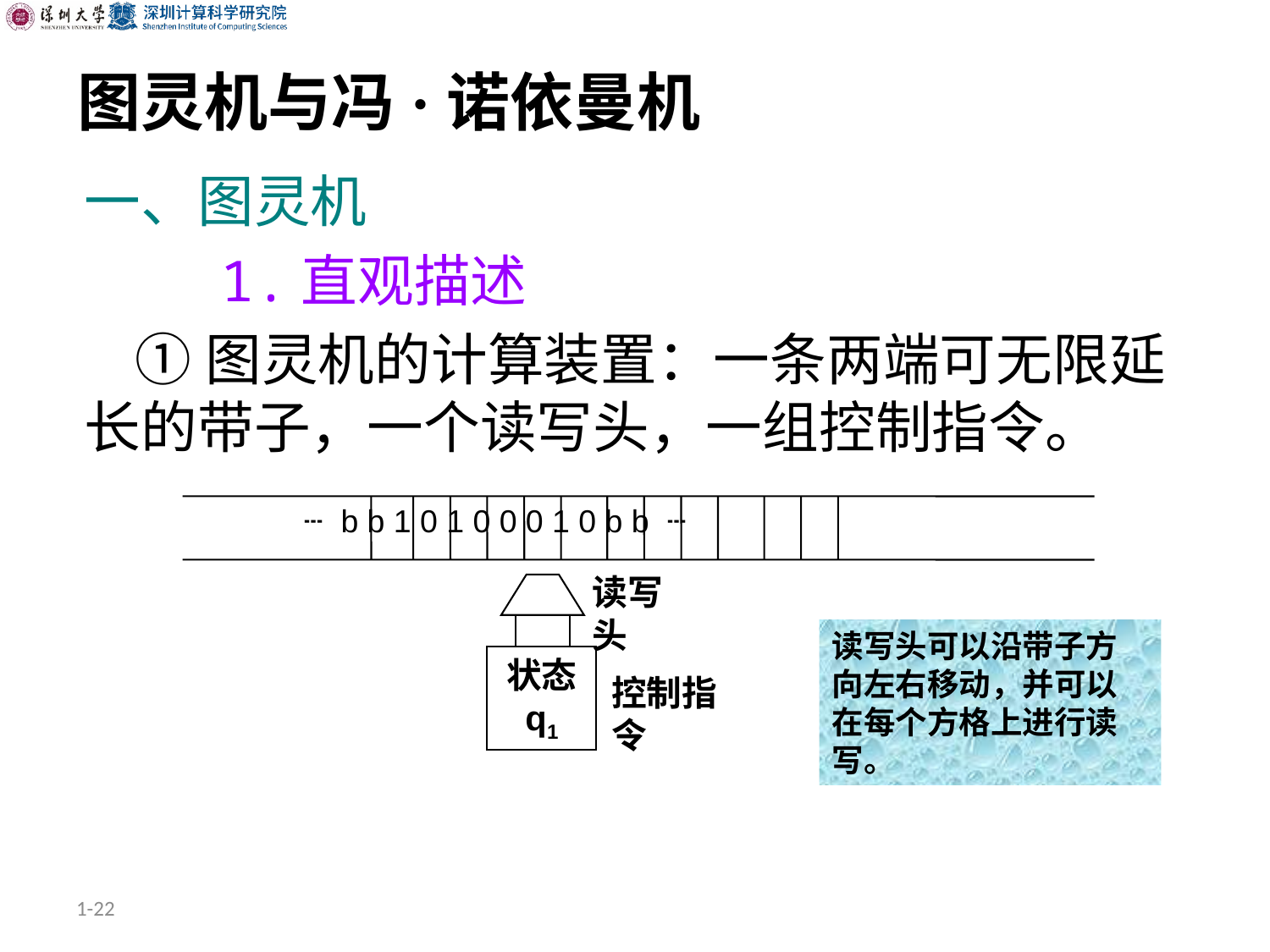

# 图灵机与冯·诺依曼机
一、图灵机
    1.直观描述
    ①图灵机的计算装置：一条两端可无限延长的带子，一个读写头，一组控制指令。
┄  b b 1 0 1 0 0 0 1 0 b b  ┄

读写头

状态
q1
控制指令
读写头可以沿带子方向左右移动，并可以在每个方格上进行读写。
1-22